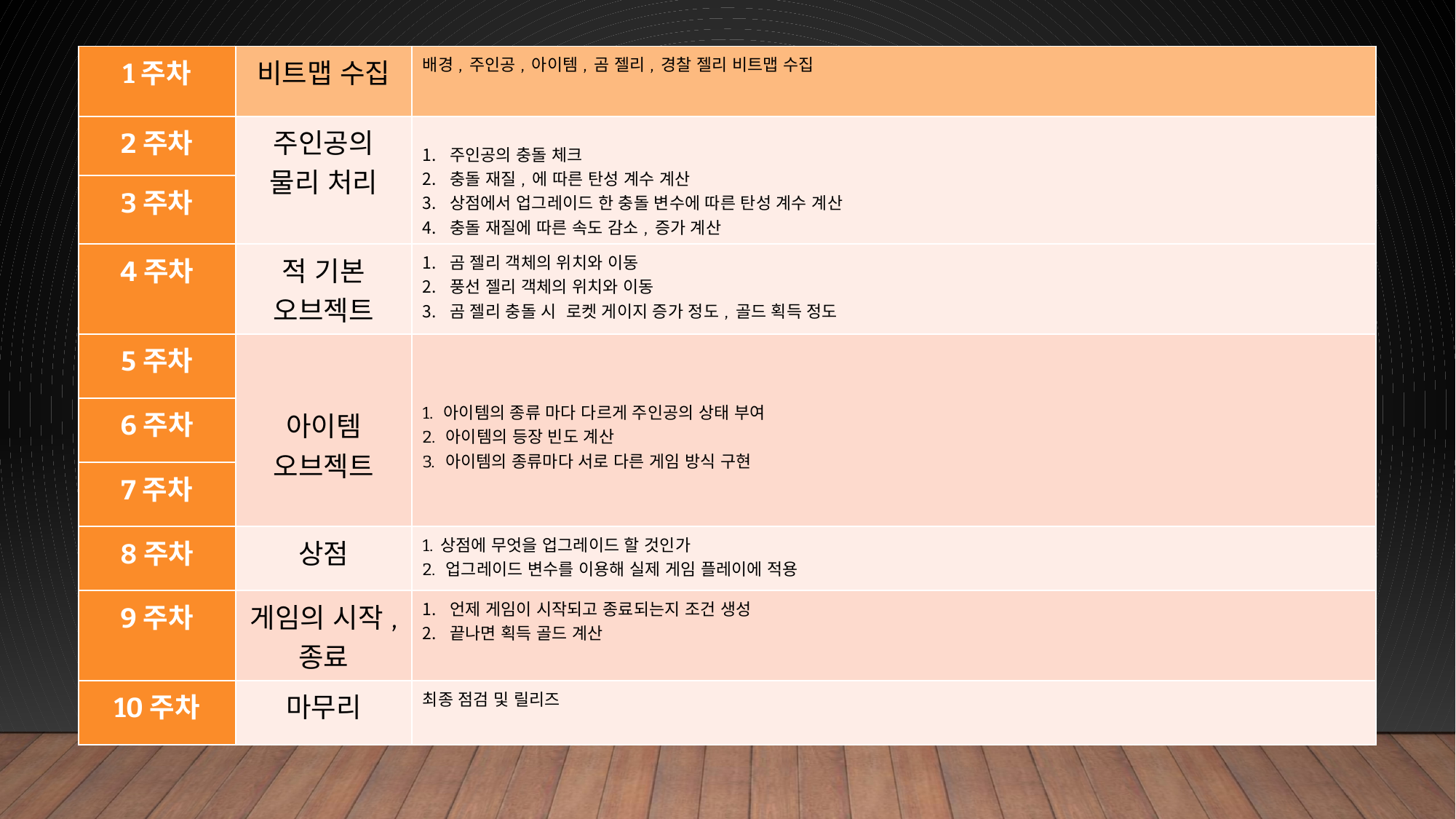

| 1주차 | 비트맵 수집 | 배경, 주인공, 아이템, 곰 젤리, 경찰 젤리 비트맵 수집 |
| --- | --- | --- |
| 2주차 | 주인공의 물리 처리 | 주인공의 충돌 체크 충돌 재질, 에 따른 탄성 계수 계산 상점에서 업그레이드 한 충돌 변수에 따른 탄성 계수 계산 충돌 재질에 따른 속도 감소, 증가 계산 |
| 3주차 |  |  |
| 4주차 | 적 기본 오브젝트 | 곰 젤리 객체의 위치와 이동 풍선 젤리 객체의 위치와 이동 곰 젤리 충돌 시 로켓 게이지 증가 정도, 골드 획득 정도 |
| 5주차 | 아이템 오브젝트 | 1. 아이템의 종류 마다 다르게 주인공의 상태 부여 2. 아이템의 등장 빈도 계산 3. 아이템의 종류마다 서로 다른 게임 방식 구현 |
| 6주차 |  |  |
| 7주차 |  |  |
| 8주차 | 상점 | 1. 상점에 무엇을 업그레이드 할 것인가 2. 업그레이드 변수를 이용해 실제 게임 플레이에 적용 |
| 9주차 | 게임의 시작, 종료 | 언제 게임이 시작되고 종료되는지 조건 생성 끝나면 획득 골드 계산 |
| 10주차 | 마무리 | 최종 점검 및 릴리즈 |